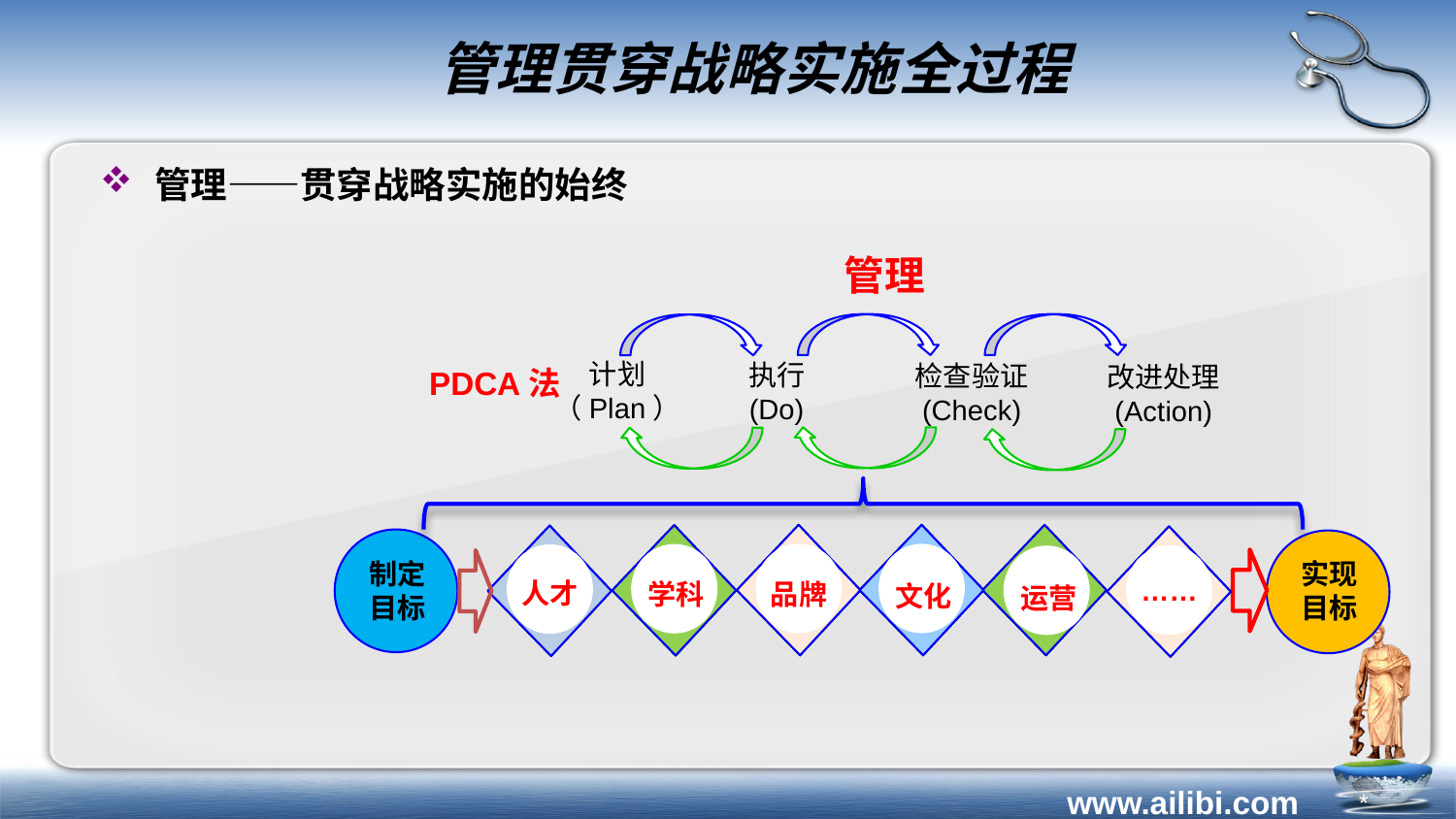

# 管理贯穿战略实施全过程

管理——贯穿战略实施的始终
管理

计划
（Plan）
执行
(Do)
检查验证
(Check)
改进处理
(Action)
PDCA法

制定
目标
实现
目标
……
人才
学科
品牌
文化
运营
*